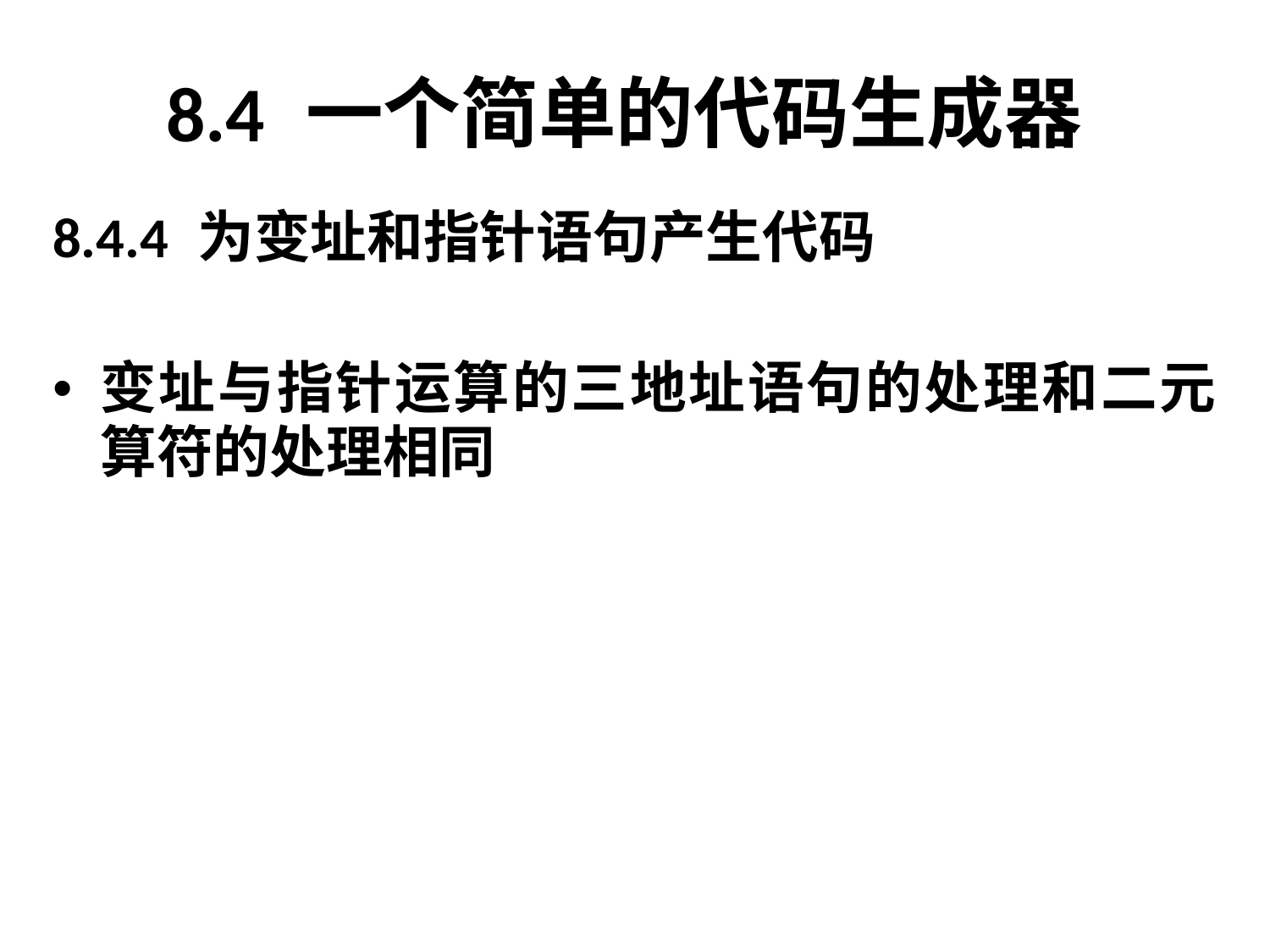

# 8.4 一个简单的代码生成器
8.4.4 为变址和指针语句产生代码

变址与指针运算的三地址语句的处理和二元算符的处理相同